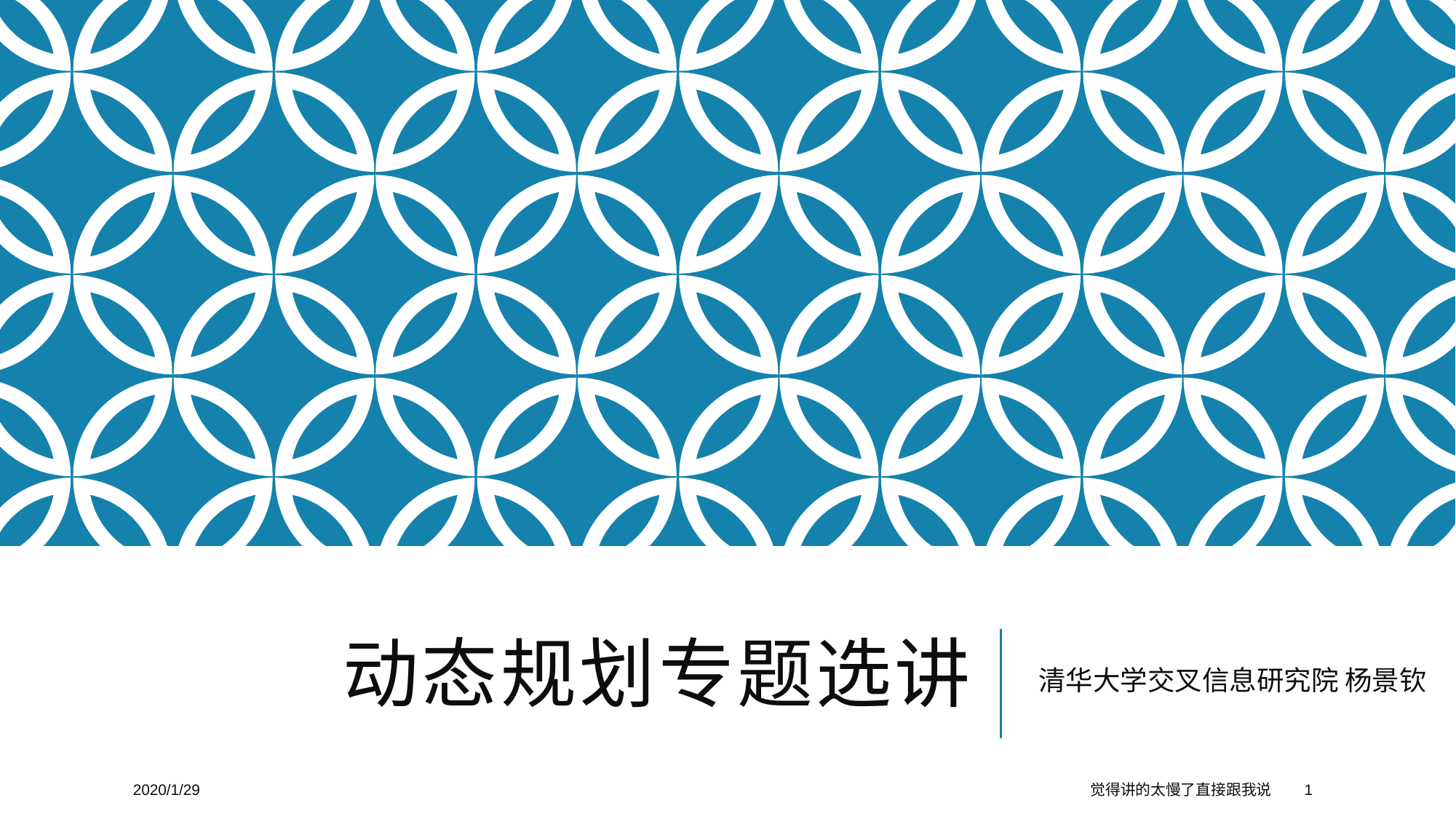

# 动态规划专题选讲
清华大学交叉信息研究院 杨景钦
2020/1/29
觉得讲的太慢了直接跟我说
1